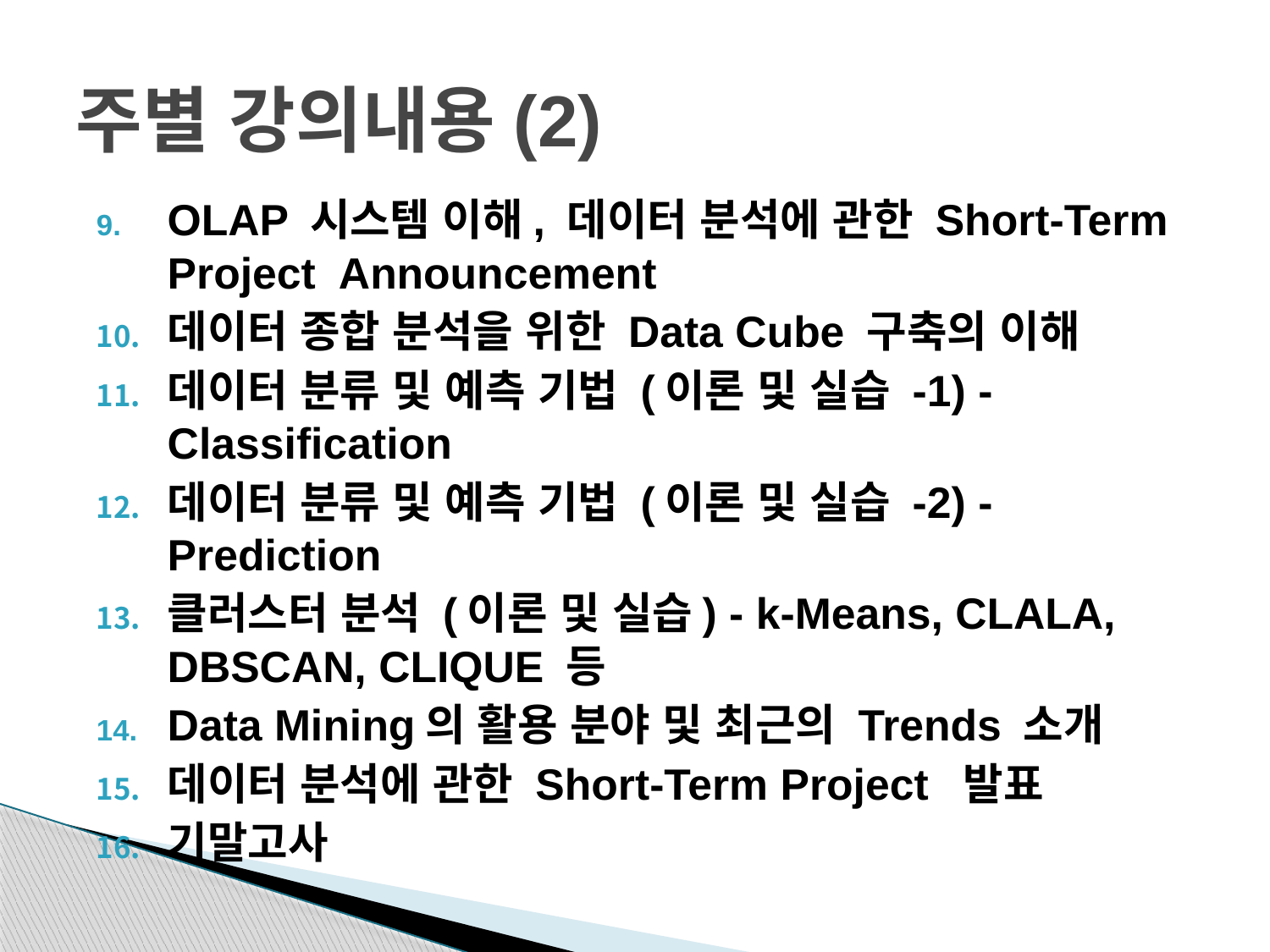

# 주별 강의내용(2)
OLAP 시스템 이해, 데이터 분석에 관한 Short-Term Project  Announcement
데이터 종합 분석을 위한 Data Cube 구축의 이해
데이터 분류 및 예측 기법 (이론 및 실습 -1) - Classification
데이터 분류 및 예측 기법 (이론 및 실습 -2) - Prediction
클러스터 분석 (이론 및 실습) - k-Means, CLALA, DBSCAN, CLIQUE 등
Data Mining의 활용 분야 및 최근의 Trends 소개
데이터 분석에 관한 Short-Term Project  발표
기말고사